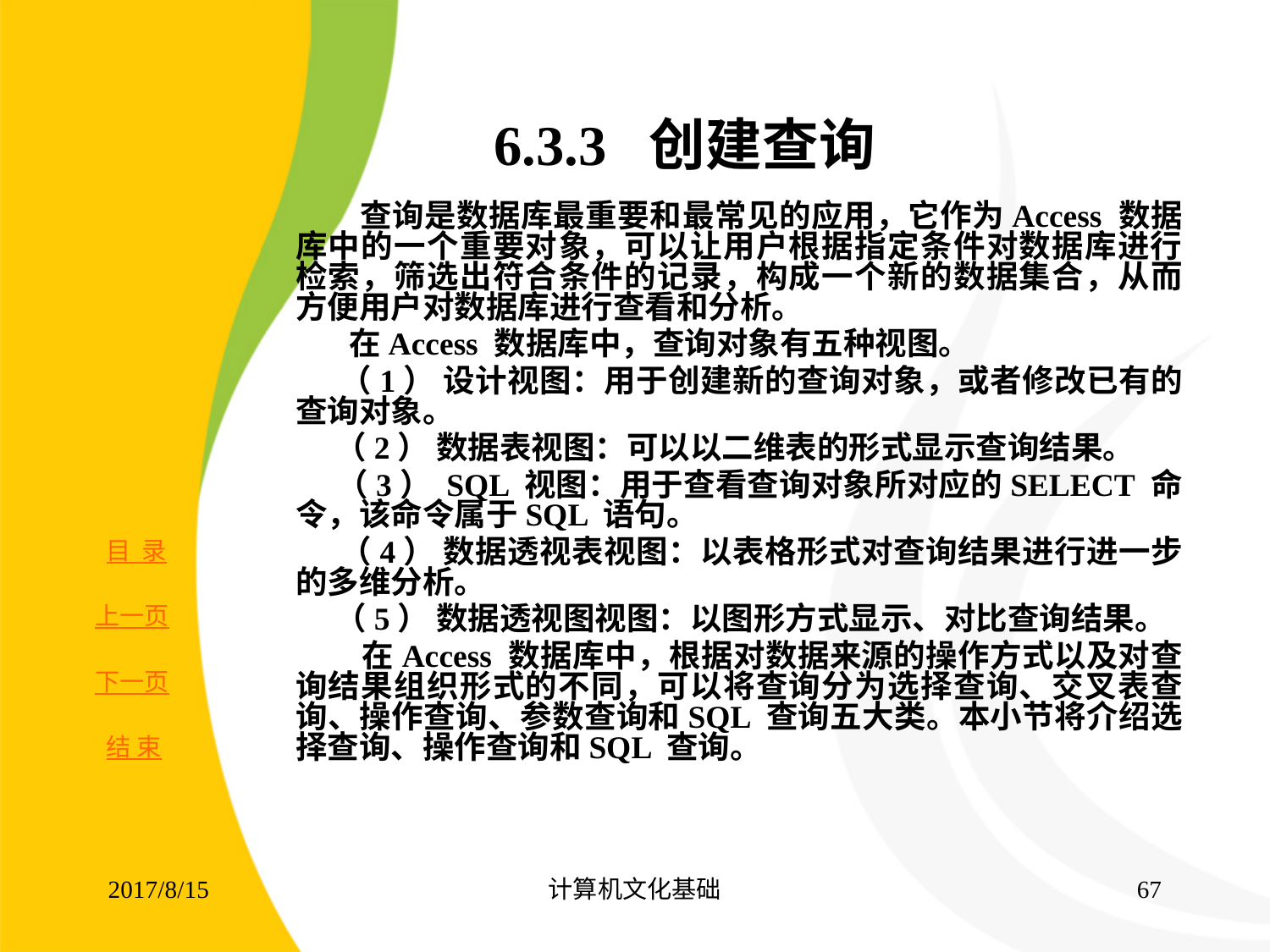

# 6.3.3  创建查询
                    查询是数据库最重要和最常见的应用，它作为Access 数据库中的一个重要对象，可以让用户根据指定条件对数据库进行检索，筛选出符合条件的记录，构成一个新的数据集合，从而方便用户对数据库进行查看和分析。
             在Access 数据库中，查询对象有五种视图。
           （1） 设计视图：用于创建新的查询对象，或者修改已有的查询对象。
           （2） 数据表视图：可以以二维表的形式显示查询结果。
           （3） SQL 视图：用于查看查询对象所对应的SELECT 命令，该命令属于SQL 语句。
           （4） 数据透视表视图：以表格形式对查询结果进行进一步的多维分析。
           （5） 数据透视图视图：以图形方式显示、对比查询结果。
              在Access 数据库中，根据对数据来源的操作方式以及对查询结果组织形式的不同，可以将查询分为选择查询、交叉表查询、操作查询、参数查询和SQL 查询五大类。本小节将介绍选择查询、操作查询和SQL 查询。
2017/8/15
计算机文化基础
67